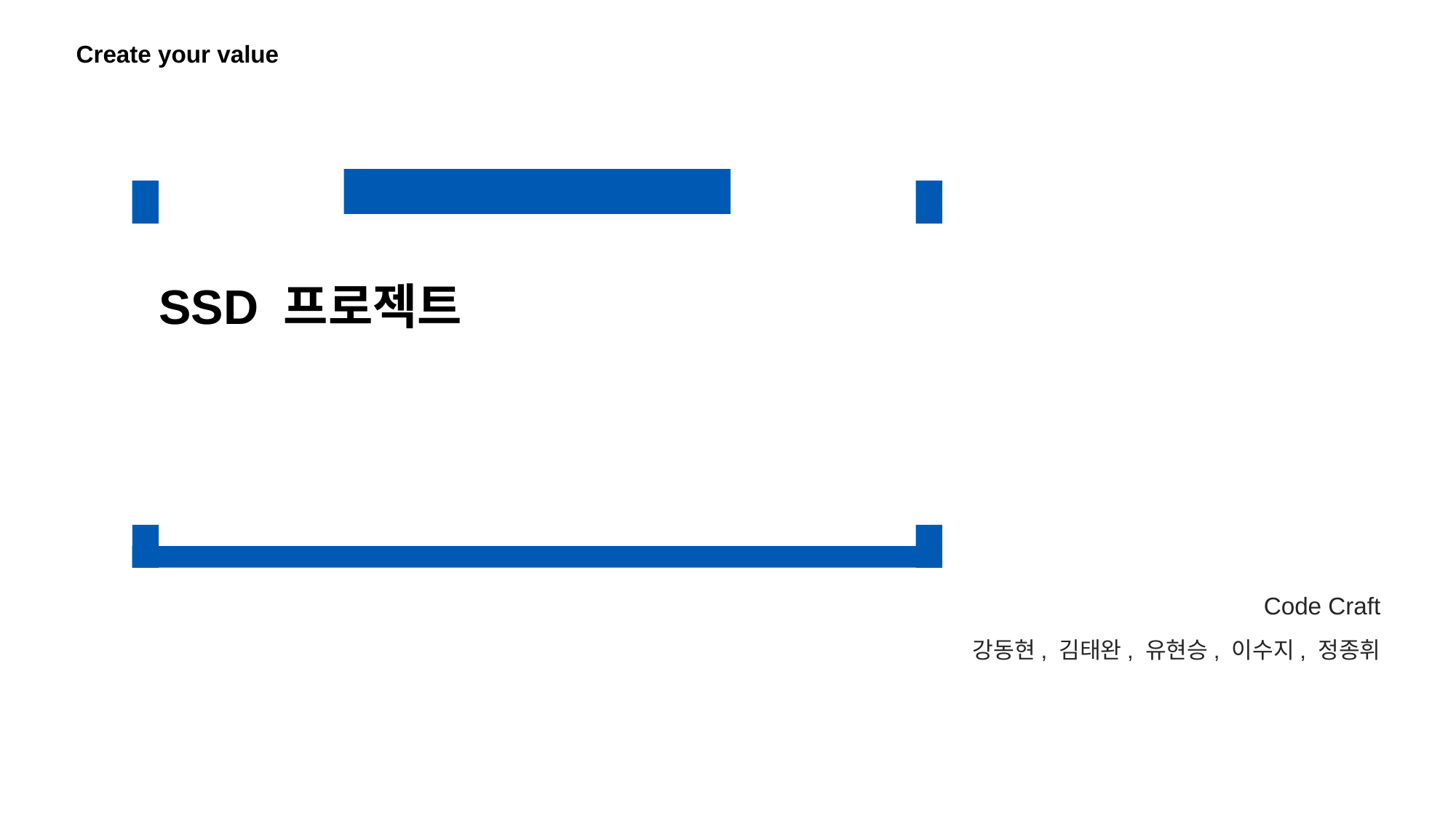

SSD 프로젝트

Code Craft
강동현, 김태완, 유현승, 이수지, 정종휘